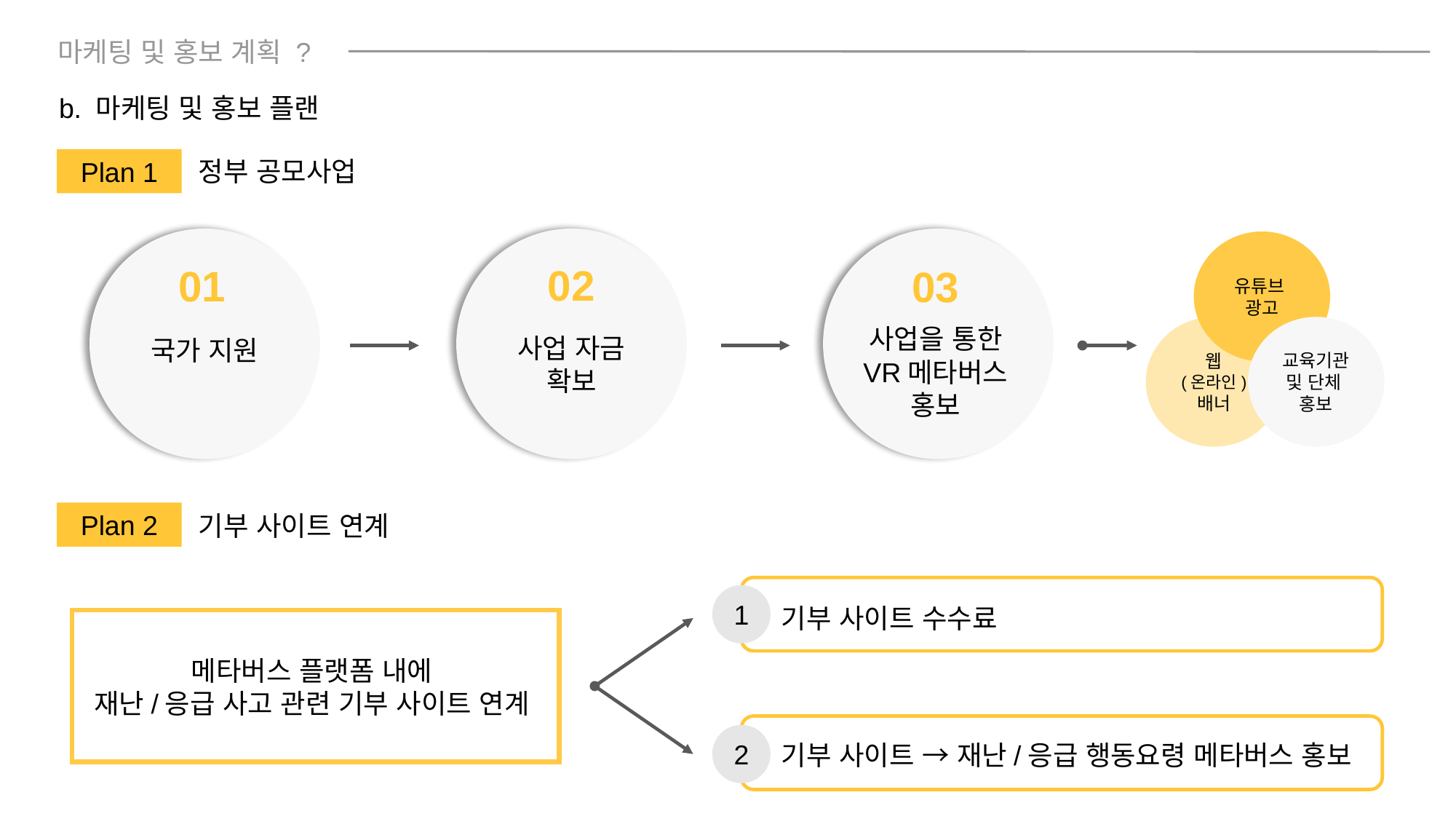

마케팅 및 홍보 계획 ?
b. 마케팅 및 홍보 플랜
Plan 1
정부 공모사업

02
01
03
사업을 통한 VR메타버스 홍보
사업 자금
확보
국가 지원
유튜브
광고
웹
(온라인)
배너
교육기관 및 단체
홍보
Plan 2
기부 사이트 연계

1
기부 사이트 수수료
메타버스 플랫폼 내에
재난/응급 사고 관련 기부 사이트 연계

2
기부 사이트 → 재난/응급 행동요령 메타버스 홍보